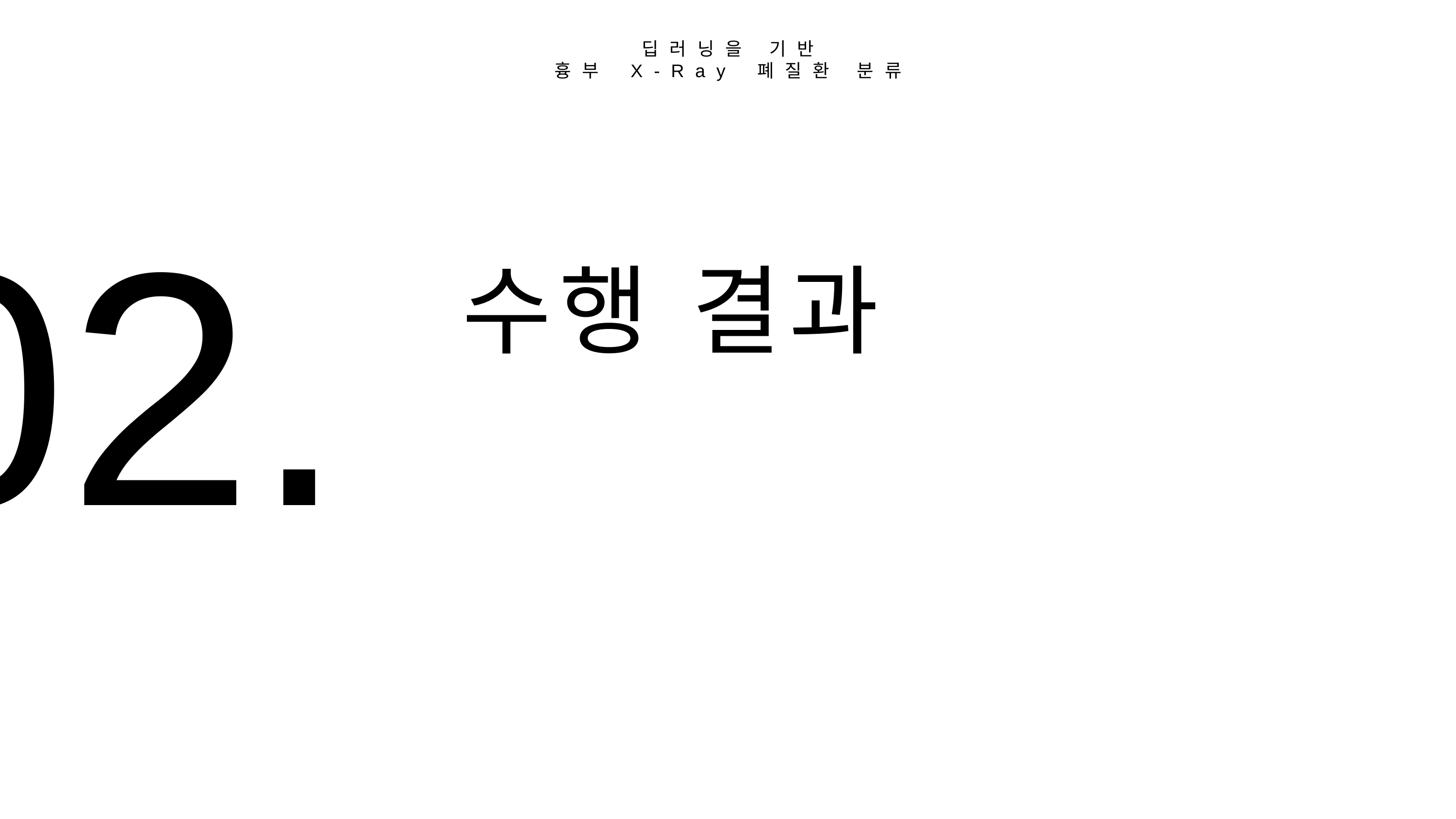

딥러닝을 기반
흉부 X-Ray 폐질환 분류

02.
수행 결과